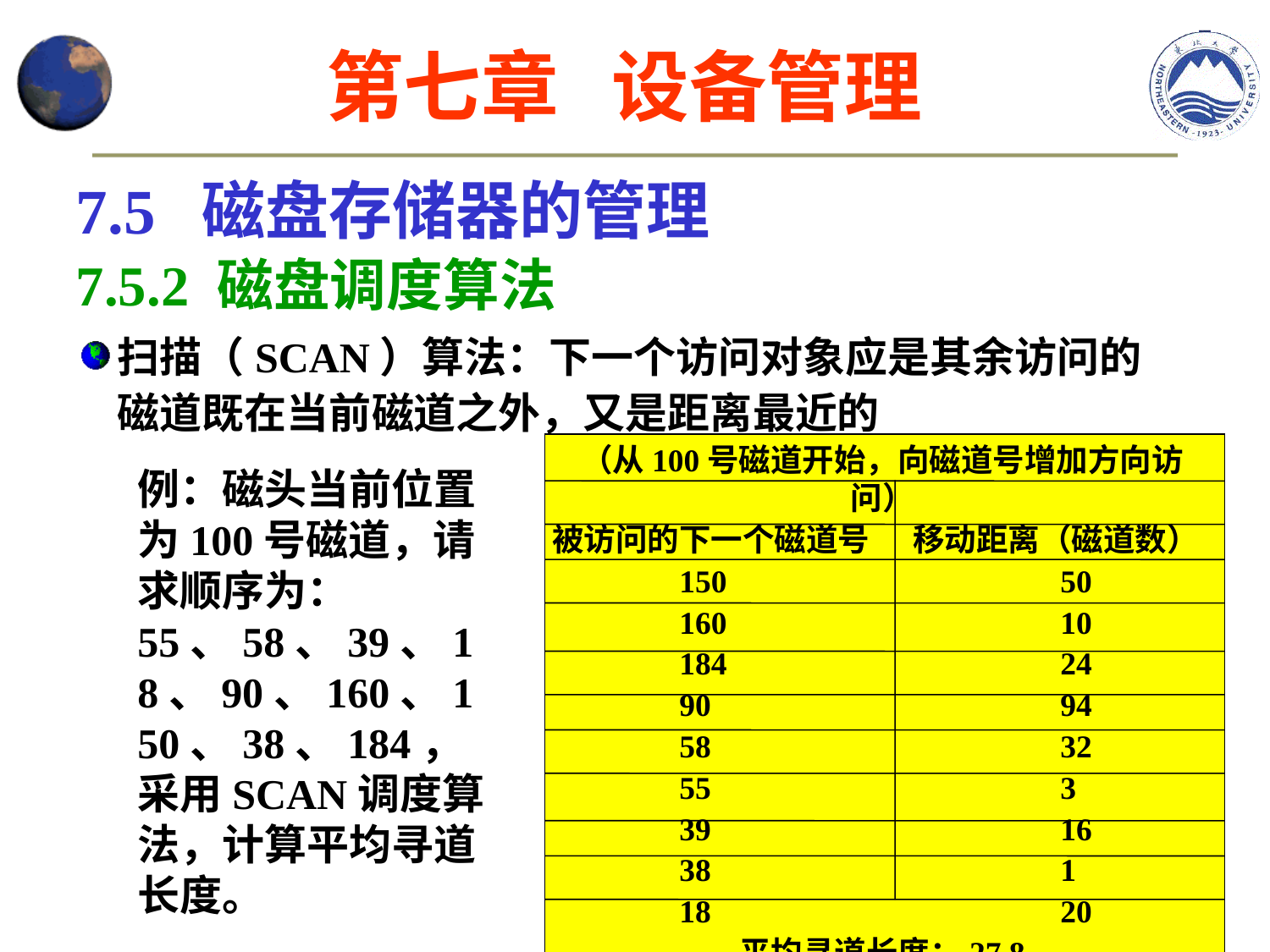

第七章   设备管理
7.5  磁盘存储器的管理
7.5.2 磁盘调度算法
扫描（SCAN）算法：下一个访问对象应是其余访问的磁道既在当前磁道之外，又是距离最近的
（从100号磁道开始，向磁道号增加方向访问）
被访问的下一个磁道号      移动距离（磁道数）
	150			50
	160			10
	184			24
	90			94
	58			32
	55			3
	39			16
	38			1
	18			20
平均寻道长度：27.8

例：磁头当前位置为100号磁道，请求顺序为：55、58、39、18、90、160、150、38、184，采用SCAN调度算法，计算平均寻道长度。